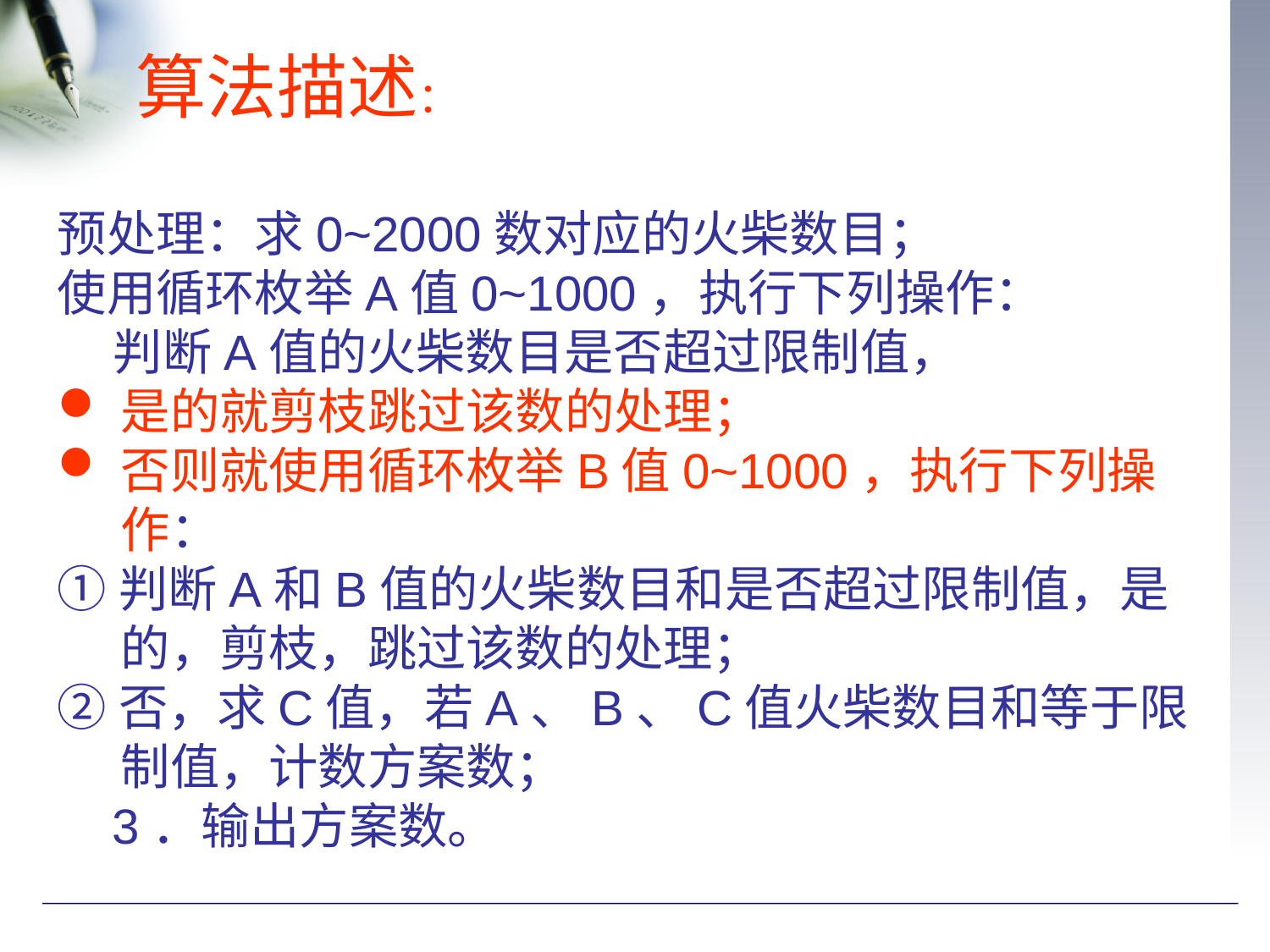

算法描述：
预处理：求0~2000数对应的火柴数目；
使用循环枚举A值0~1000，执行下列操作：
    判断A值的火柴数目是否超过限制值，
是的就剪枝跳过该数的处理；
否则就使用循环枚举B值0~1000，执行下列操作：
①判断A和B值的火柴数目和是否超过限制值，是的，剪枝，跳过该数的处理；
②否，求C值，若A、B、C值火柴数目和等于限制值，计数方案数；
    3．输出方案数。